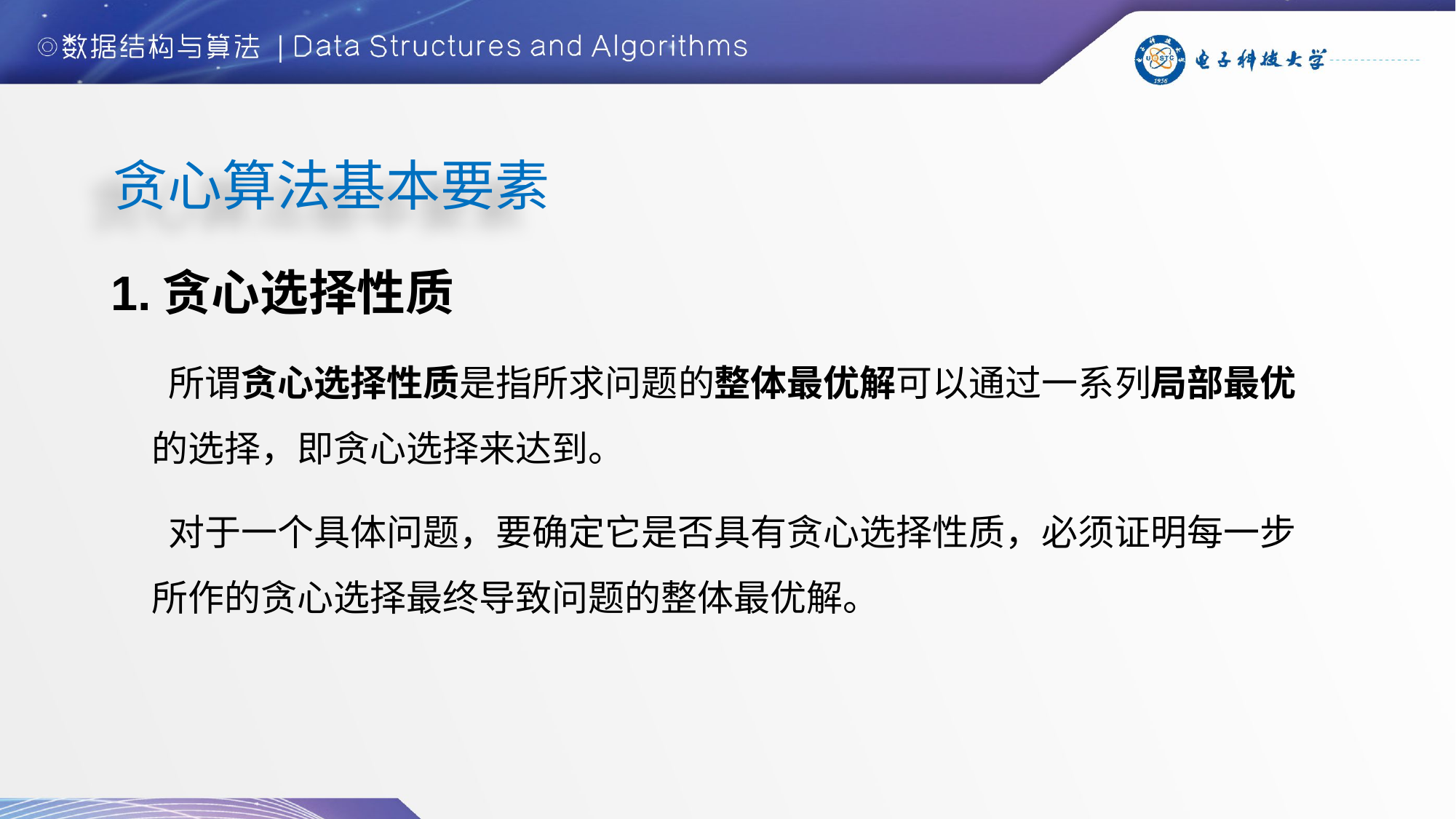

贪心算法基本要素
1.贪心选择性质
      所谓贪心选择性质是指所求问题的整体最优解可以通过一系列局部最优的选择，即贪心选择来达到。
      对于一个具体问题，要确定它是否具有贪心选择性质，必须证明每一步所作的贪心选择最终导致问题的整体最优解。